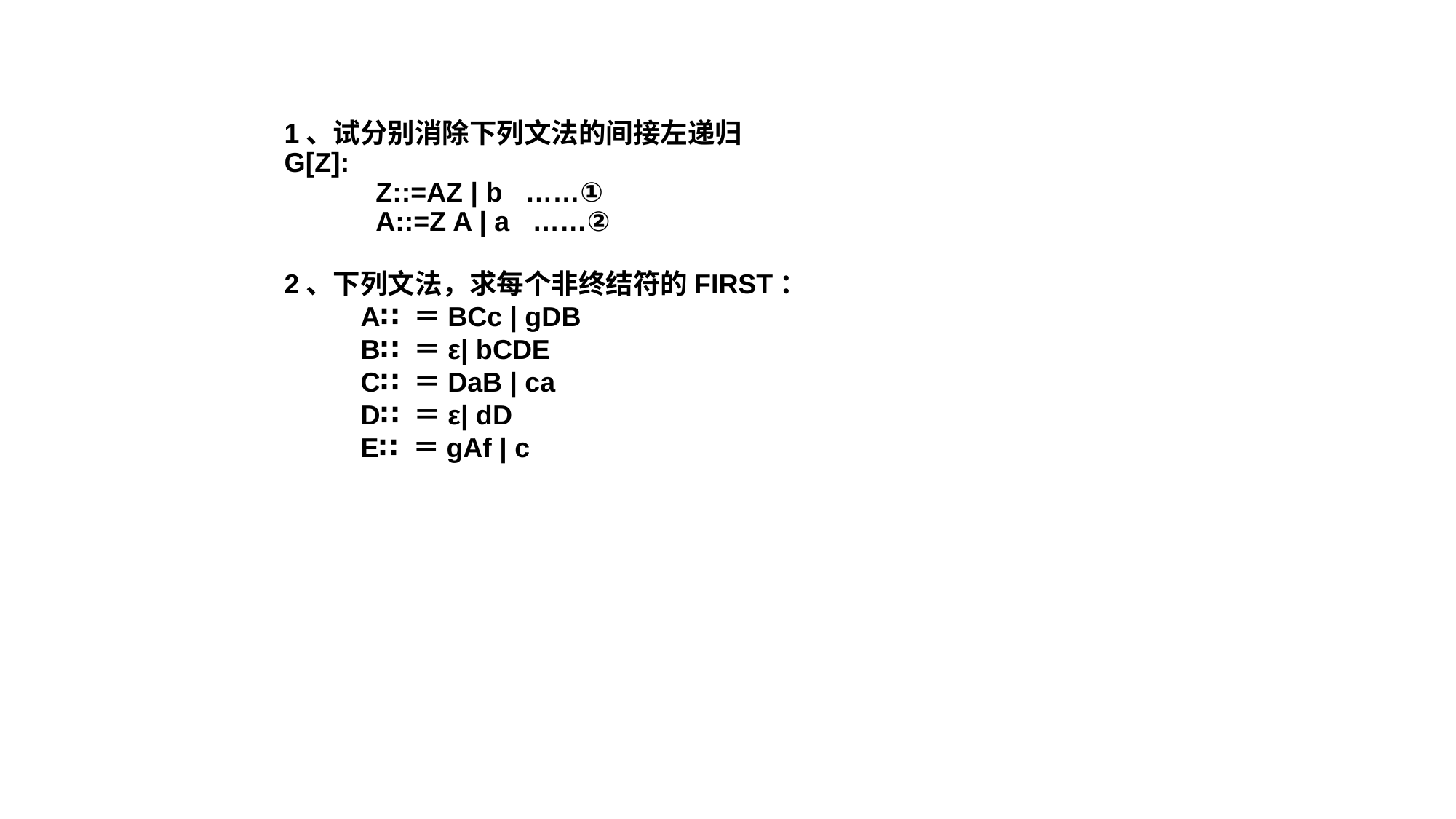

1、试分别消除下列文法的间接左递归
G[Z]:
            Z::=AZ | b   ……①
            A::=Z A | a   ……②

2、下列文法，求每个非终结符的FIRST：
          A∷＝BCc | gDB
          B∷＝ε| bCDE
          C∷＝DaB | ca
          D∷＝ε| dD
          E∷＝gAf | c